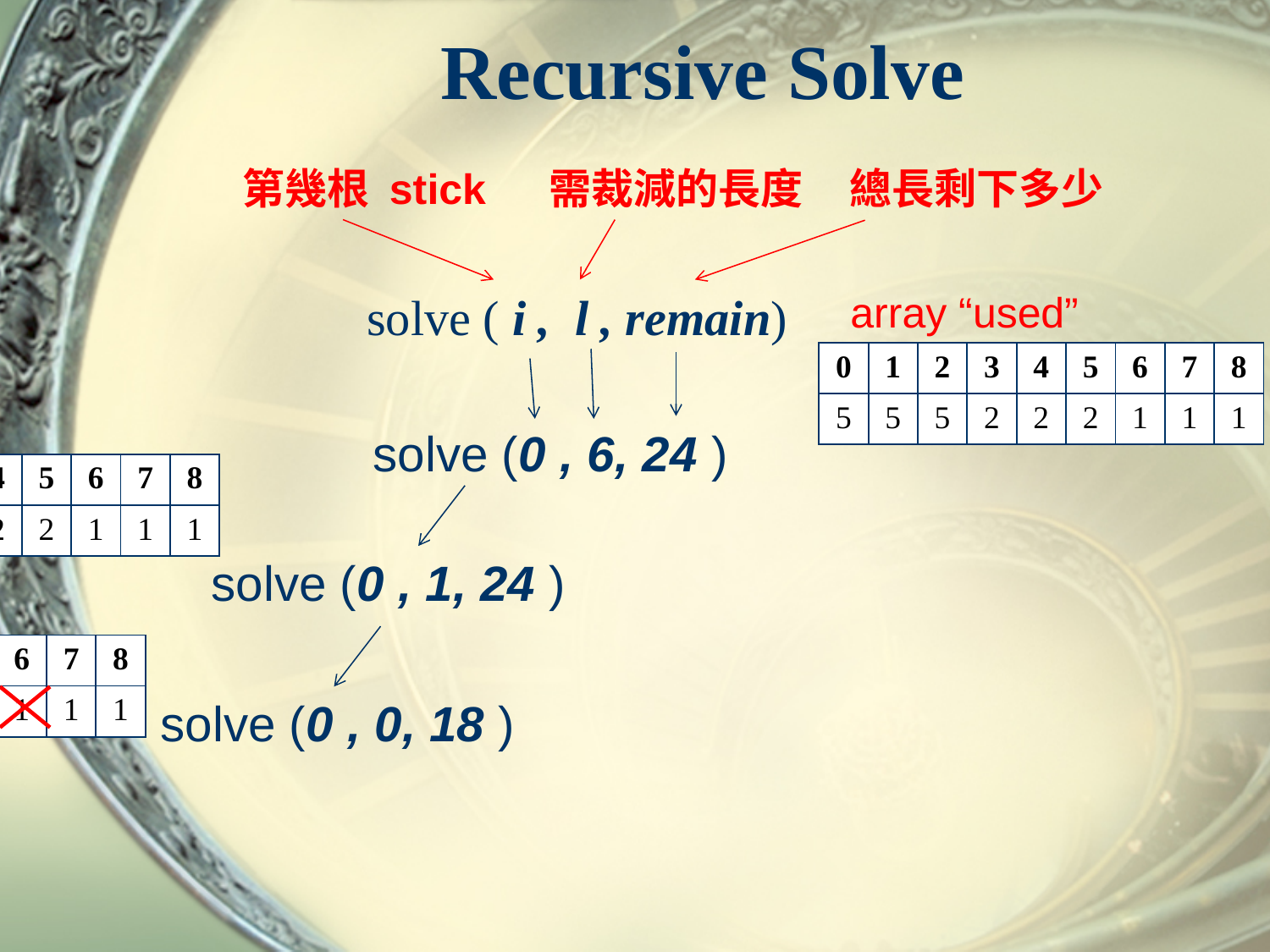

# Recursive Solve
第幾根 stick
需裁減的長度
總長剩下多少
solve ( i ,  l , remain)
array “used”
| 0 | 1 | 2 | 3 | 4 | 5 | 6 | 7 | 8 |
| --- | --- | --- | --- | --- | --- | --- | --- | --- |
| 5 | 5 | 5 | 2 | 2 | 2 | 1 | 1 | 1 |
solve (0 , 6, 24 )
| 0 | 1 | 2 | 3 | 4 | 5 | 6 | 7 | 8 |
| --- | --- | --- | --- | --- | --- | --- | --- | --- |
| 5 | 5 | 5 | 2 | 2 | 2 | 1 | 1 | 1 |
solve (0 , 1, 24 )
| 0 | 1 | 2 | 3 | 4 | 5 | 6 | 7 | 8 |
| --- | --- | --- | --- | --- | --- | --- | --- | --- |
| 5 | 5 | 5 | 2 | 2 | 2 | 1 | 1 | 1 |
solve (0 , 0, 18 )